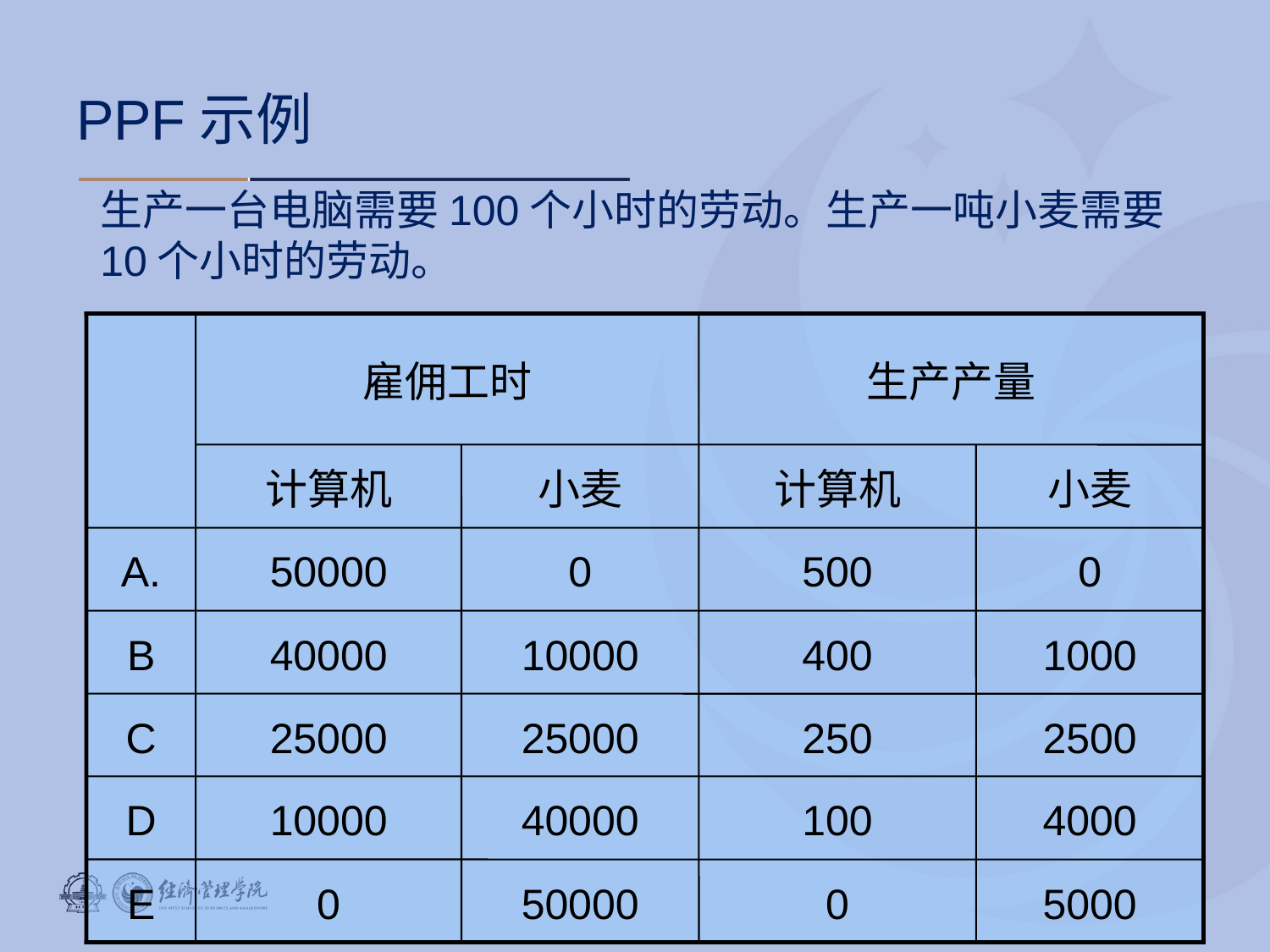

# PPF示例
生产一台电脑需要100个小时的劳动。生产一吨小麦需要10个小时的劳动。

雇佣工时
生产产量
计算机
小麦
计算机
小麦
A.
B
C
D
E

50000
0
500
0

400
1000
40000
10000
25000
25000
10000
40000
0
50000

250
2500

100
4000

0
5000